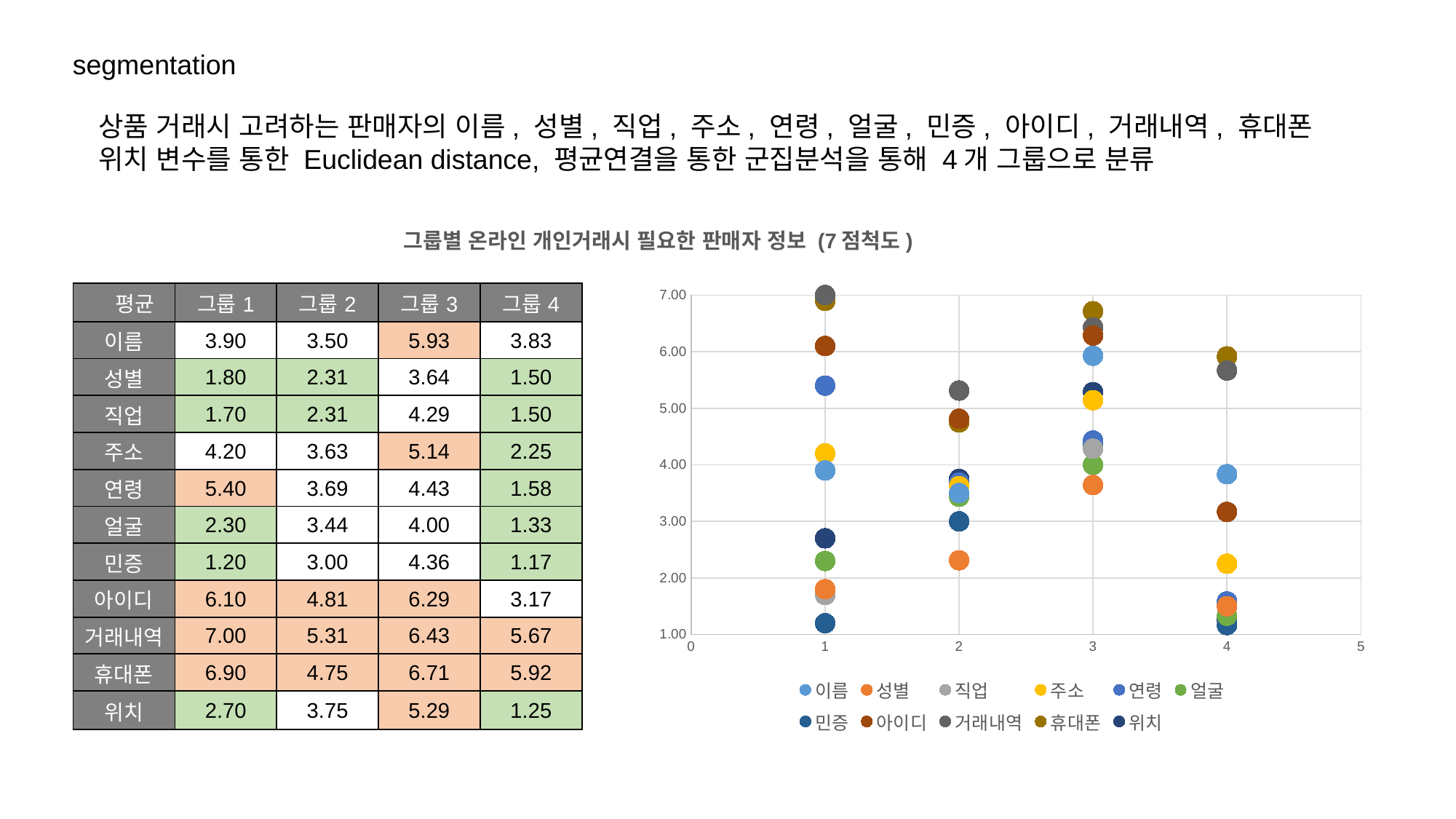

segmentation
상품 거래시 고려하는 판매자의 이름, 성별, 직업, 주소, 연령, 얼굴, 민증, 아이디, 거래내역, 휴대폰
위치 변수를 통한 Euclidean distance, 평균연결을 통한 군집분석을 통해 4개 그룹으로 분류
그룹별 온라인 개인거래시 필요한 판매자 정보 (7점척도)

### Chart

| Category | 이름 | 성별 | 직업 | 주소 | 연령 | 얼굴 | 민증 | 아이디 | 거래내역 | 휴대폰 | 위치 |
|---|---|---|---|---|---|---|---|---|---|---|---|
| 평균 | 그룹1 | 그룹2 | 그룹3 | 그룹4 |
| --- | --- | --- | --- | --- |
| 이름 | 3.90 | 3.50 | 5.93 | 3.83 |
| 성별 | 1.80 | 2.31 | 3.64 | 1.50 |
| 직업 | 1.70 | 2.31 | 4.29 | 1.50 |
| 주소 | 4.20 | 3.63 | 5.14 | 2.25 |
| 연령 | 5.40 | 3.69 | 4.43 | 1.58 |
| 얼굴 | 2.30 | 3.44 | 4.00 | 1.33 |
| 민증 | 1.20 | 3.00 | 4.36 | 1.17 |
| 아이디 | 6.10 | 4.81 | 6.29 | 3.17 |
| 거래내역 | 7.00 | 5.31 | 6.43 | 5.67 |
| 휴대폰 | 6.90 | 4.75 | 6.71 | 5.92 |
| 위치 | 2.70 | 3.75 | 5.29 | 1.25 |